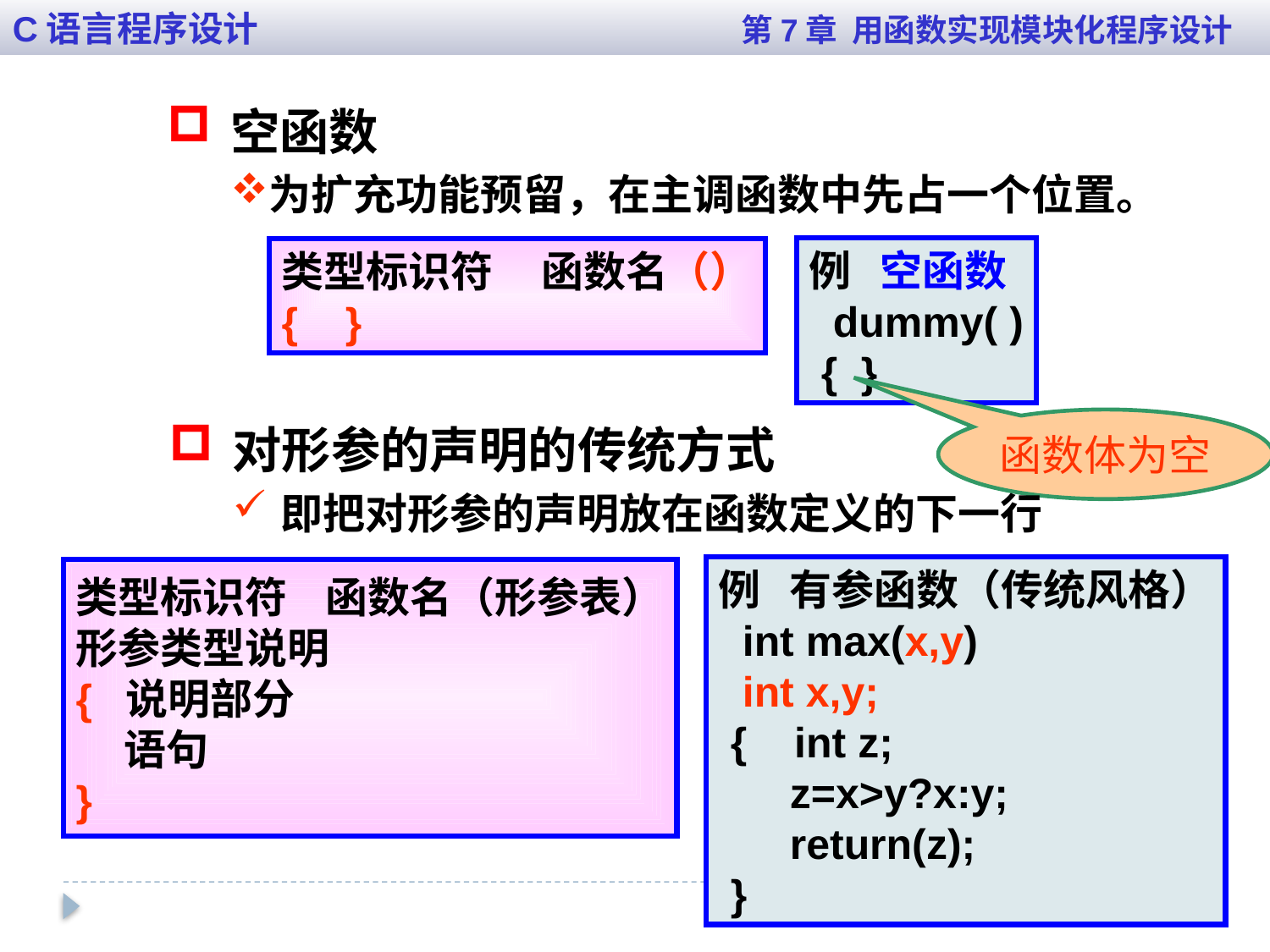

C语言程序设计                                                            第7章  用函数实现模块化程序设计
空函数
为扩充功能预留，在主调函数中先占一个位置。
例   空函数
  dummy( )
 {  }
函数体为空
类型标识符     函数名（）
{    }
对形参的声明的传统方式
即把对形参的声明放在函数定义的下一行
例   有参函数（传统风格）
  int max(x,y)
  int x,y;
 {    int z;
      z=x>y?x:y;
      return(z);
 }
类型标识符    函数名（形参表）
形参类型说明
{  说明部分
    语句
}